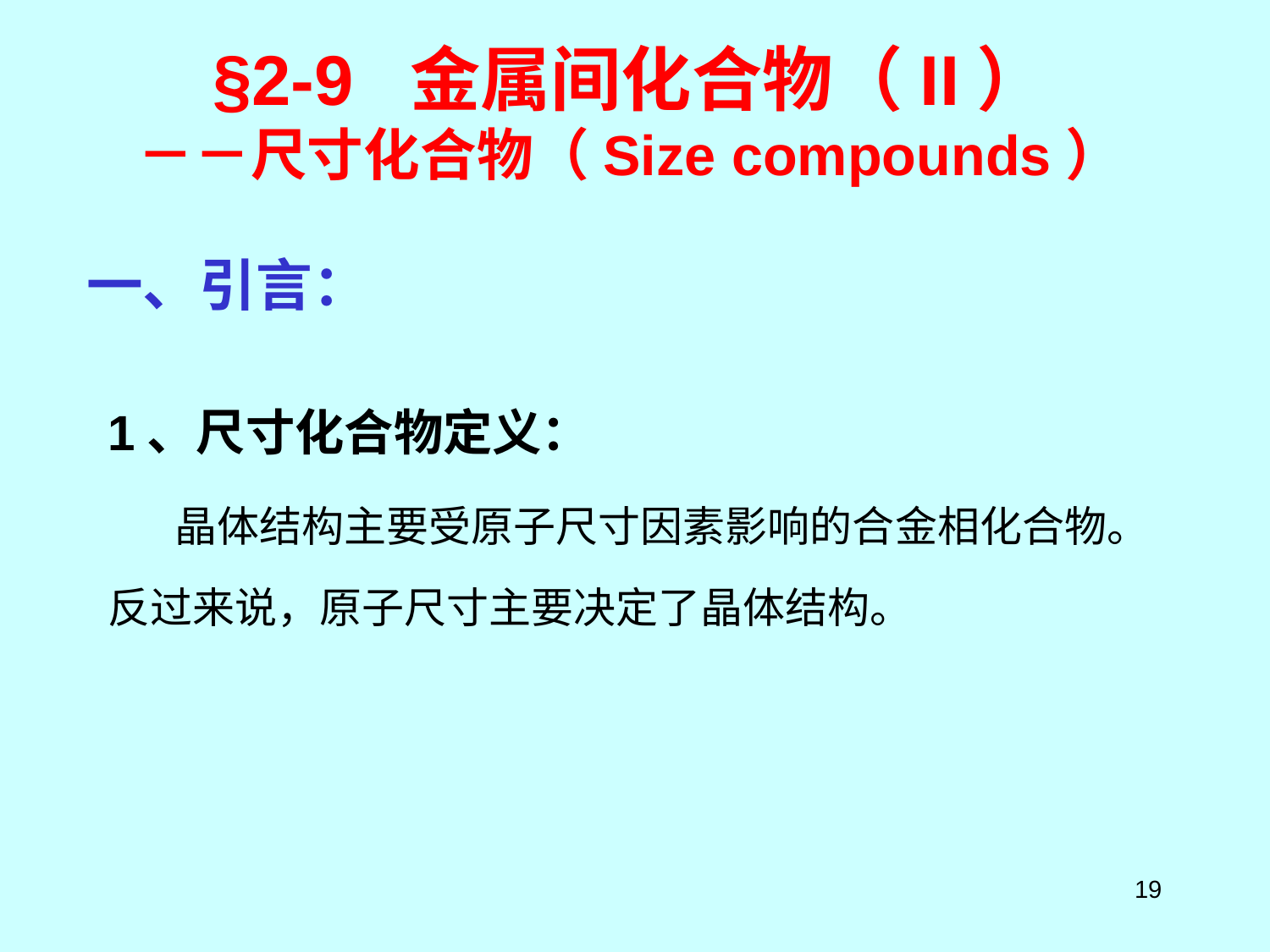

§2-9  金属间化合物（II）
－－尺寸化合物（Size compounds）
一、引言：
1、尺寸化合物定义：
      晶体结构主要受原子尺寸因素影响的合金相化合物。反过来说，原子尺寸主要决定了晶体结构。
19